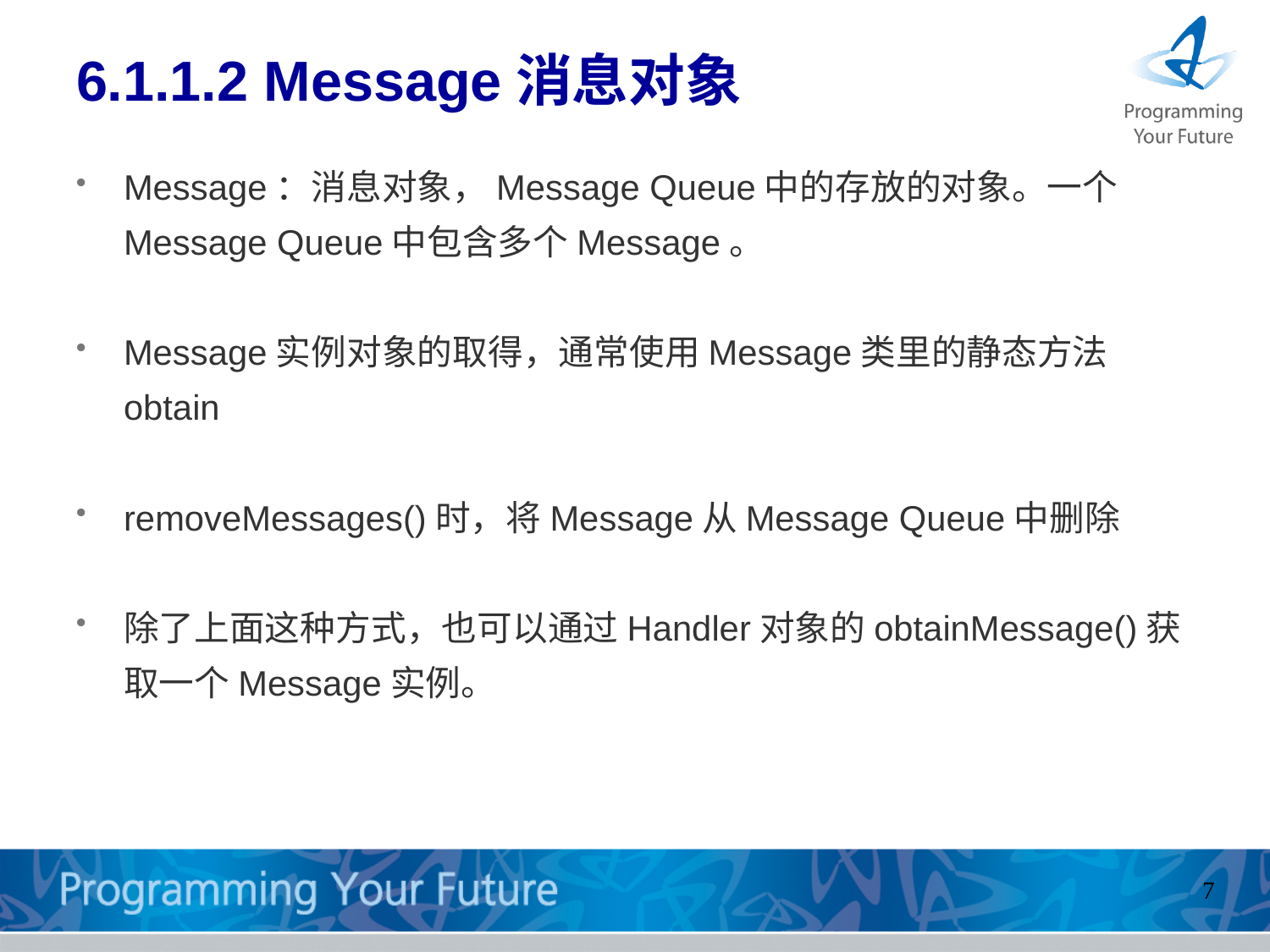

# 6.1.1.2 Message消息对象
Message：消息对象，Message Queue中的存放的对象。一个Message Queue中包含多个Message。

Message实例对象的取得，通常使用Message类里的静态方法obtain

removeMessages()时，将Message从Message Queue中删除

除了上面这种方式，也可以通过Handler对象的obtainMessage()获取一个Message实例。